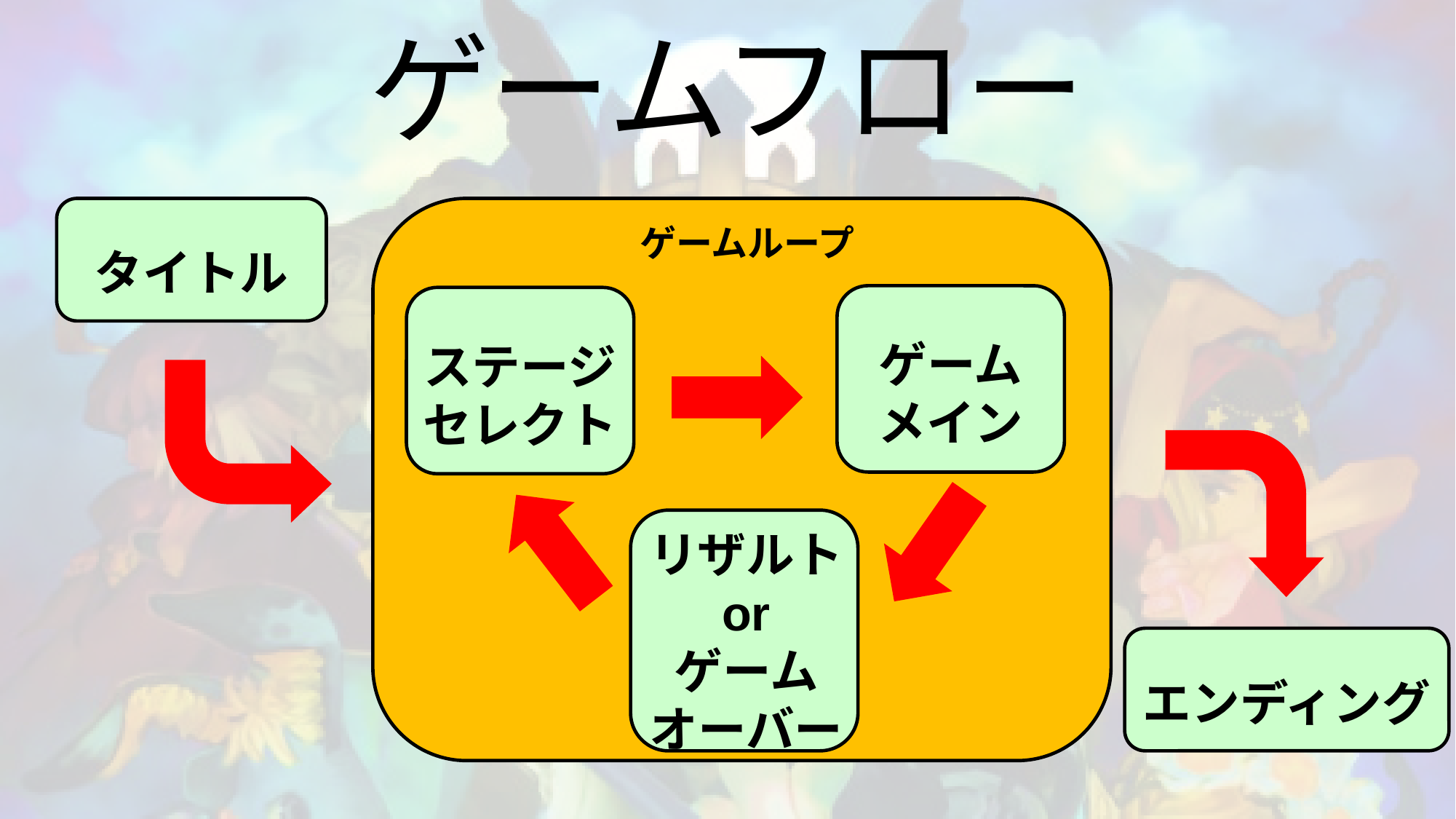

ゲームフロー

タイトル

ゲームループ

ゲーム
メイン

ステージセレクト

リザルト
or
ゲームオーバー

エンディング